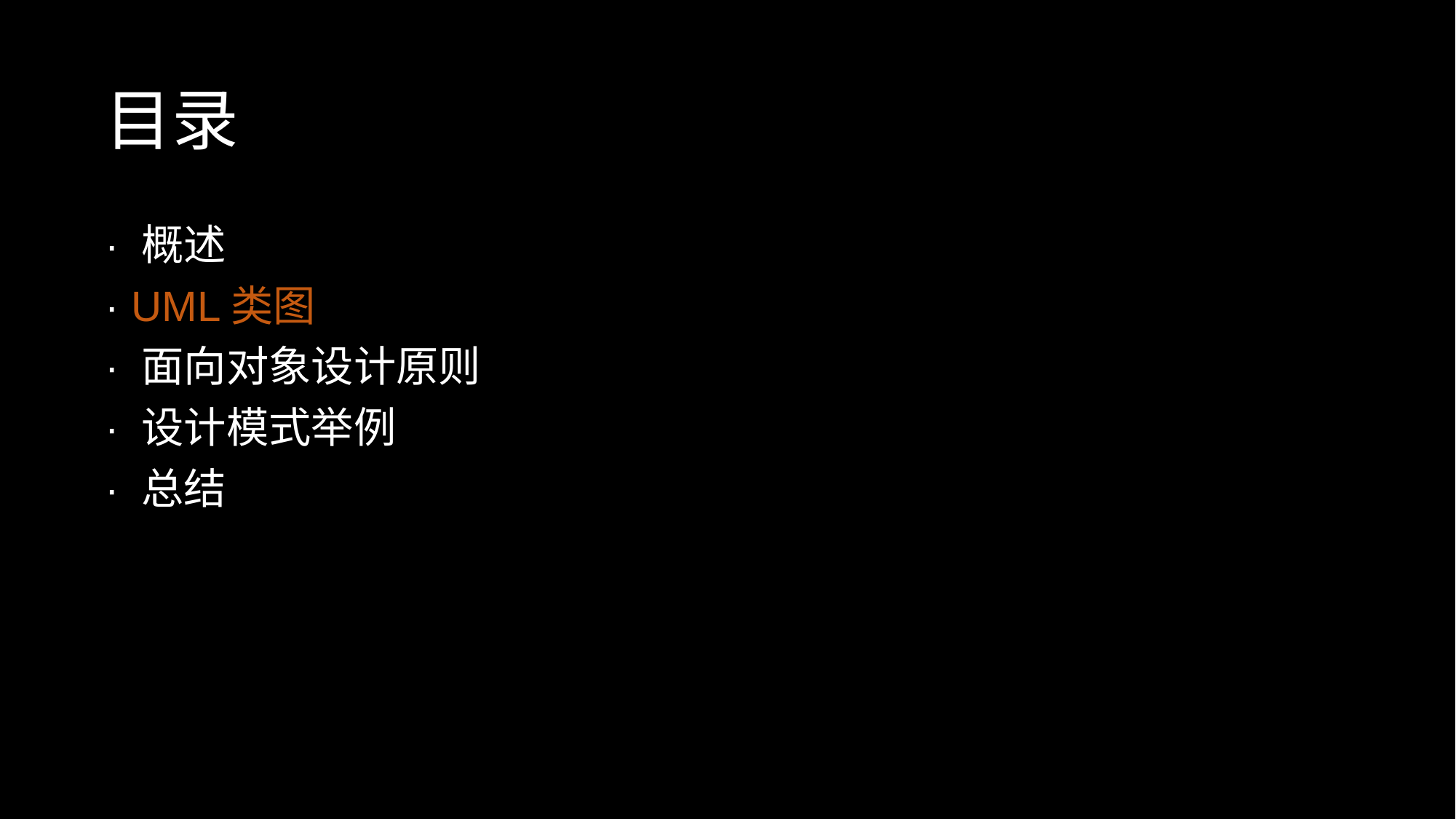

# 目录
· 概述
· UML类图
· 面向对象设计原则
· 设计模式举例
· 总结